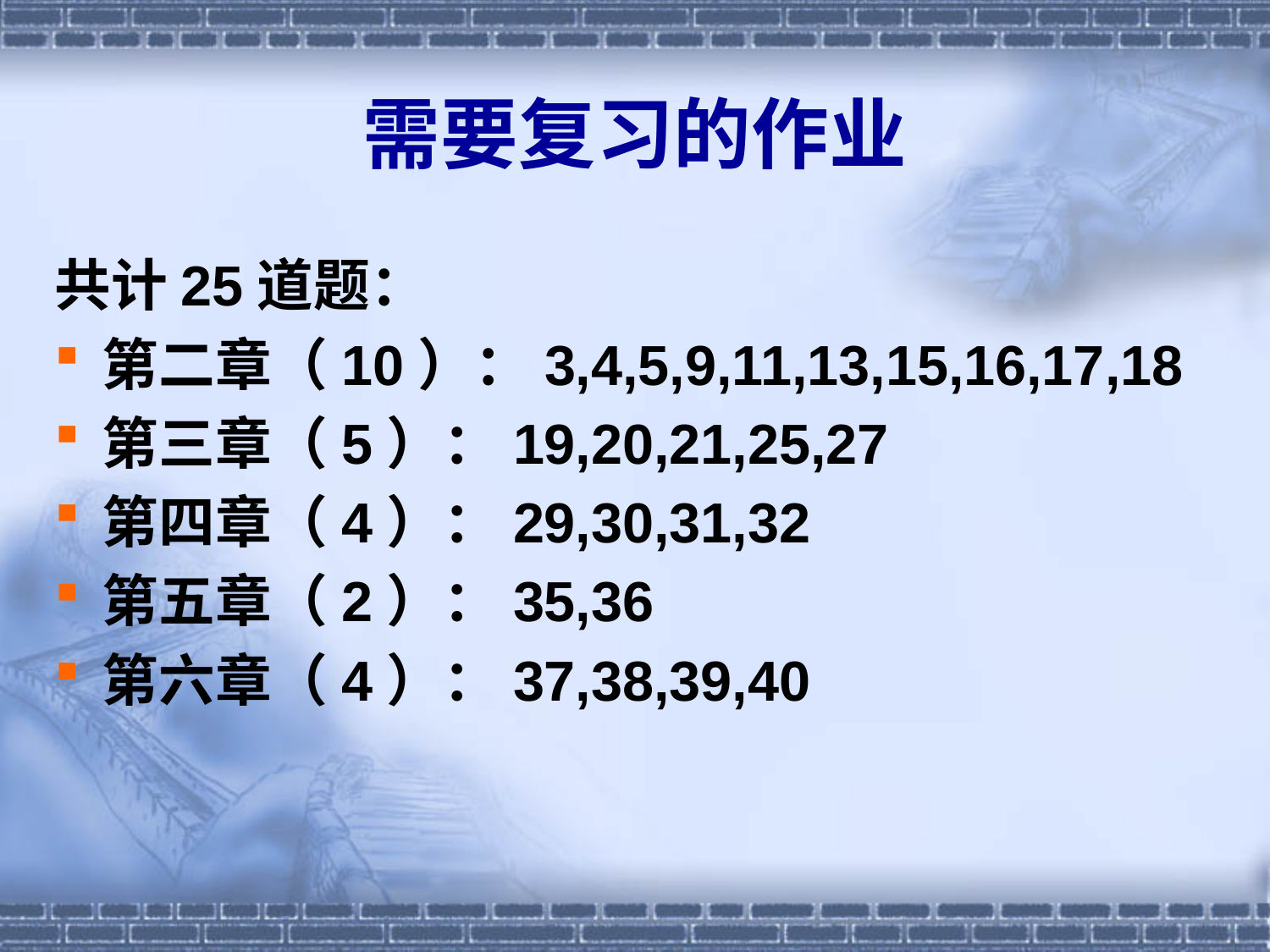

# 需要复习的作业
共计25道题：
第二章（10）：3,4,5,9,11,13,15,16,17,18
第三章（5）：19,20,21,25,27
第四章（4）：29,30,31,32
第五章（2）：35,36
第六章（4）：37,38,39,40